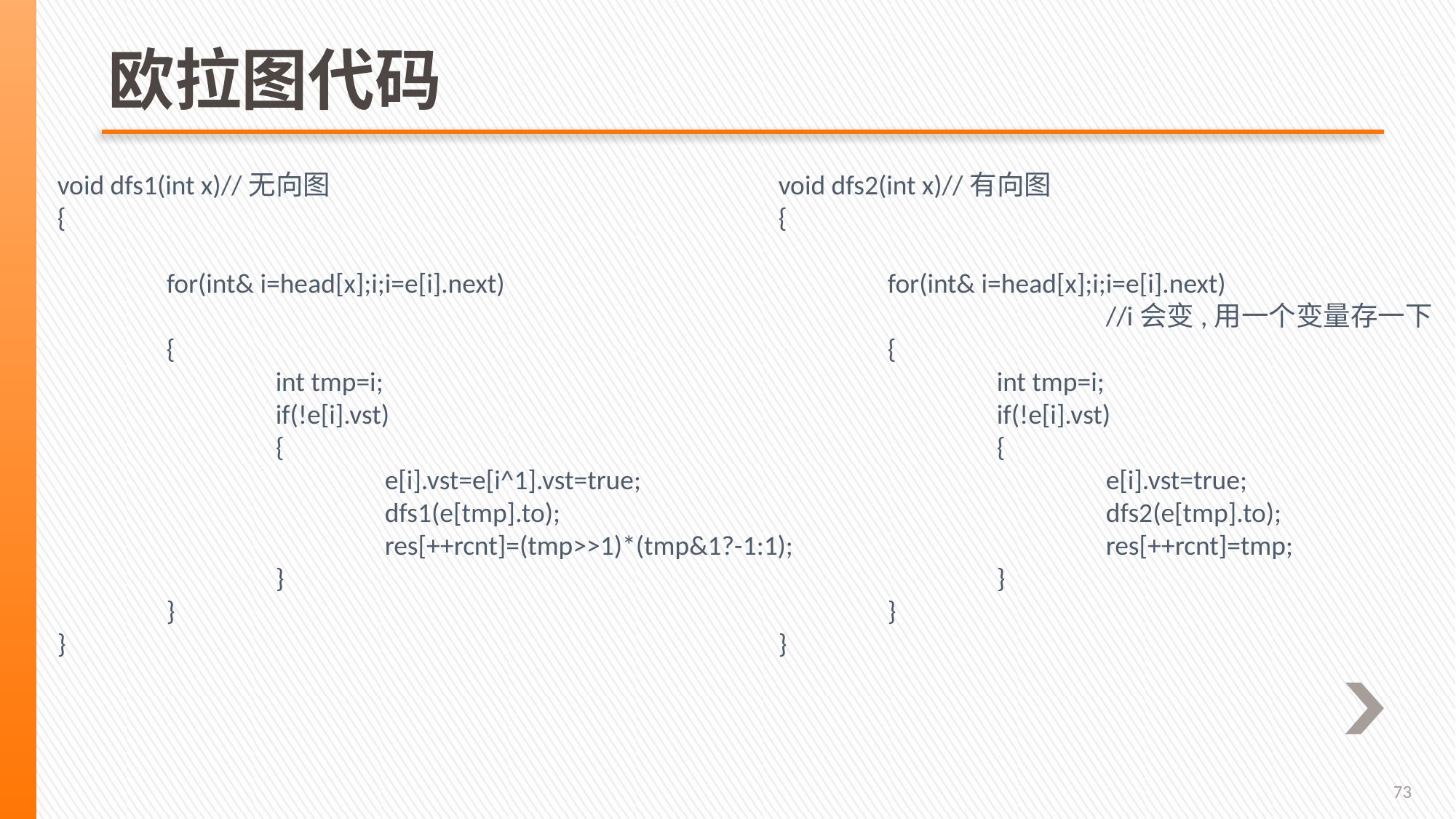

# 欧拉图代码
void dfs1(int x)//无向图
{

	for(int& i=head[x];i;i=e[i].next)

	{
		int tmp=i;
		if(!e[i].vst)
		{
			e[i].vst=e[i^1].vst=true;
			dfs1(e[tmp].to);
			res[++rcnt]=(tmp>>1)*(tmp&1?-1:1);
		}
	}
}

void dfs2(int x)//有向图
{

	for(int& i=head[x];i;i=e[i].next)
			//i会变,用一个变量存一下
	{
		int tmp=i;
		if(!e[i].vst)
		{
			e[i].vst=true;
			dfs2(e[tmp].to);
			res[++rcnt]=tmp;
		}
	}
}
73